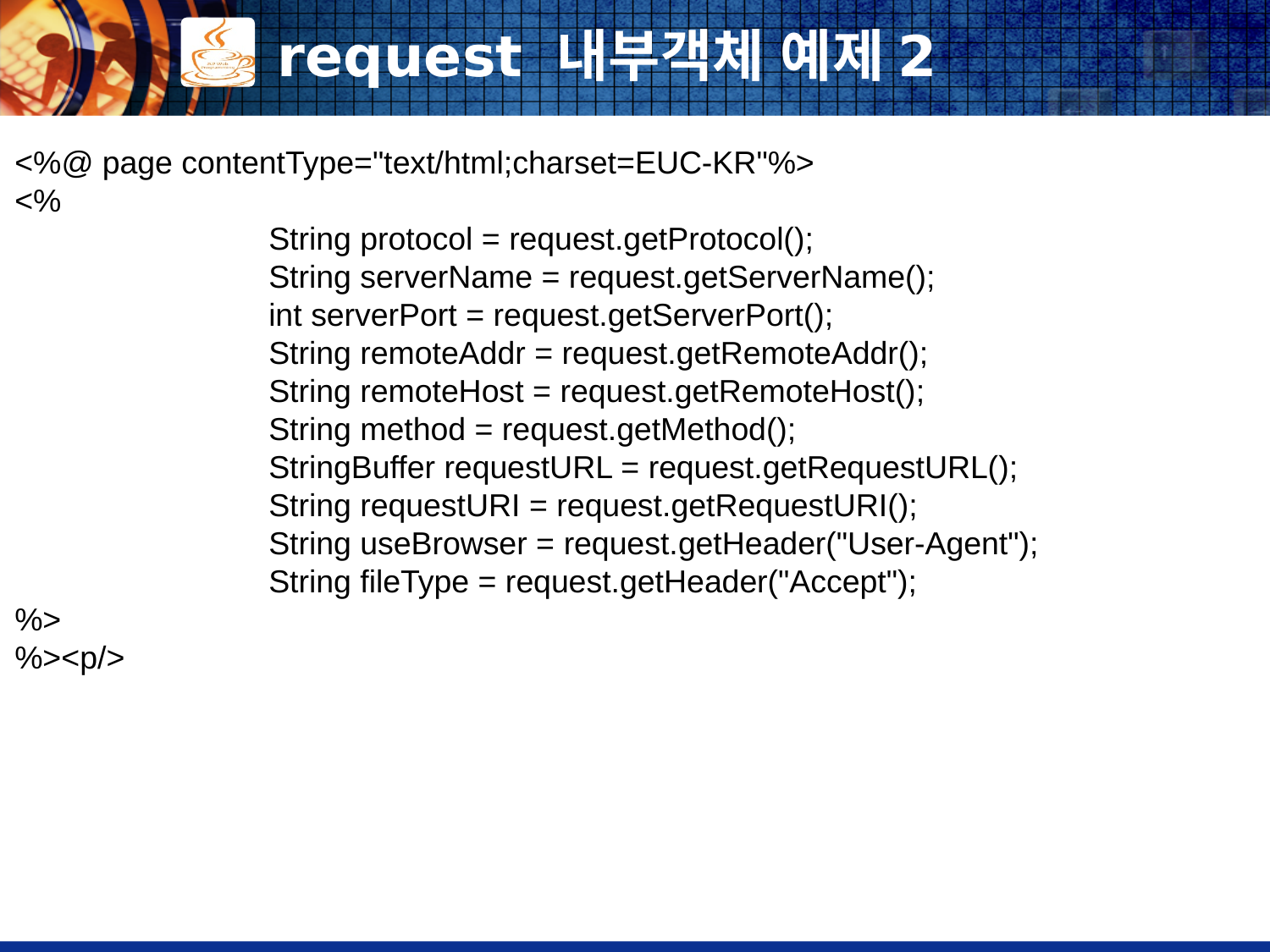

# request 내부객체 예제2
<%@ page contentType="text/html;charset=EUC-KR"%>
<%
		String protocol = request.getProtocol();
		String serverName = request.getServerName();
		int serverPort = request.getServerPort();
		String remoteAddr = request.getRemoteAddr();
		String remoteHost = request.getRemoteHost();
		String method = request.getMethod();
		StringBuffer requestURL = request.getRequestURL();
		String requestURI = request.getRequestURI();
		String useBrowser = request.getHeader("User-Agent");
		String fileType = request.getHeader("Accept");
%>
%><p/>